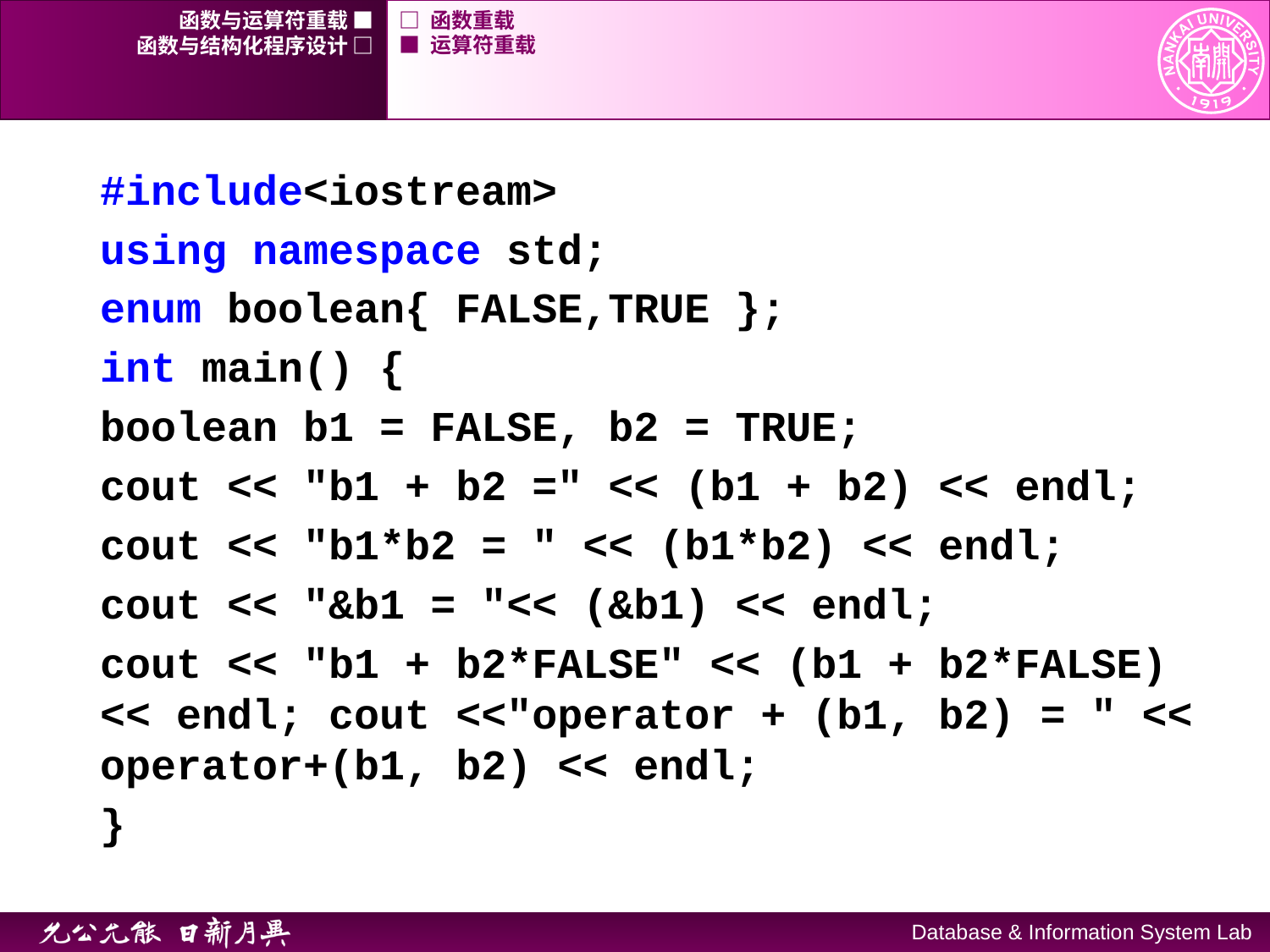

函数与运算符重载 ■
□ 函数重载
函数与结构化程序设计 □
■ 运算符重载

#include<iostream>
using namespace std;
enum boolean{ FALSE,TRUE };
int main() {
boolean b1 = FALSE, b2 = TRUE;
cout << "b1 + b2 =" << (b1 + b2) << endl;
cout << "b1*b2 = " << (b1*b2) << endl;
cout << "&b1 = "<< (&b1) << endl;
cout << "b1 + b2*FALSE" << (b1 + b2*FALSE) << endl; cout <<"operator + (b1, b2) = " << operator+(b1, b2) << endl;
}